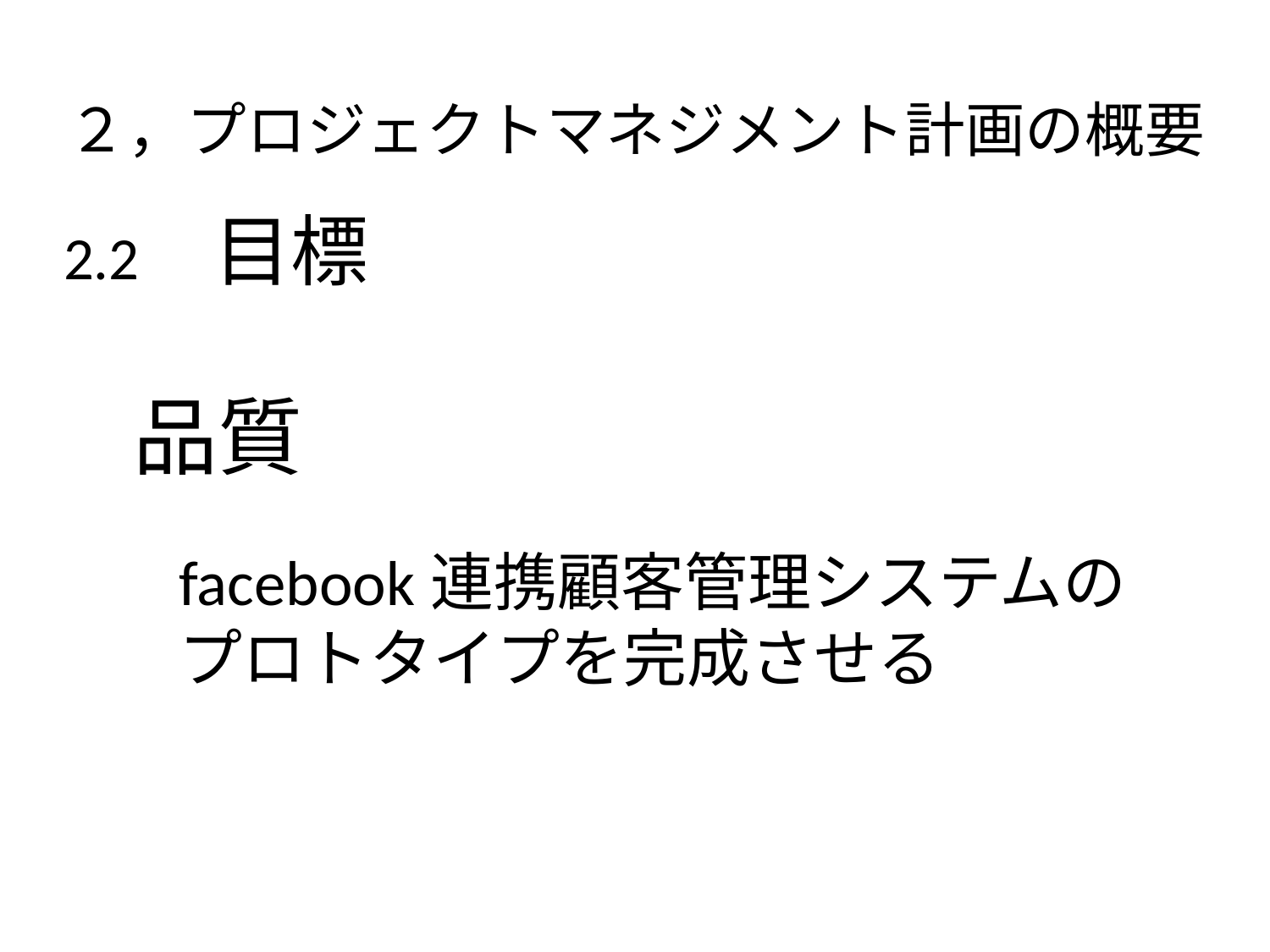

# ２，プロジェクトマネジメント計画の概要
2.2　目標
品質
facebook連携顧客管理システムのプロトタイプを完成させる